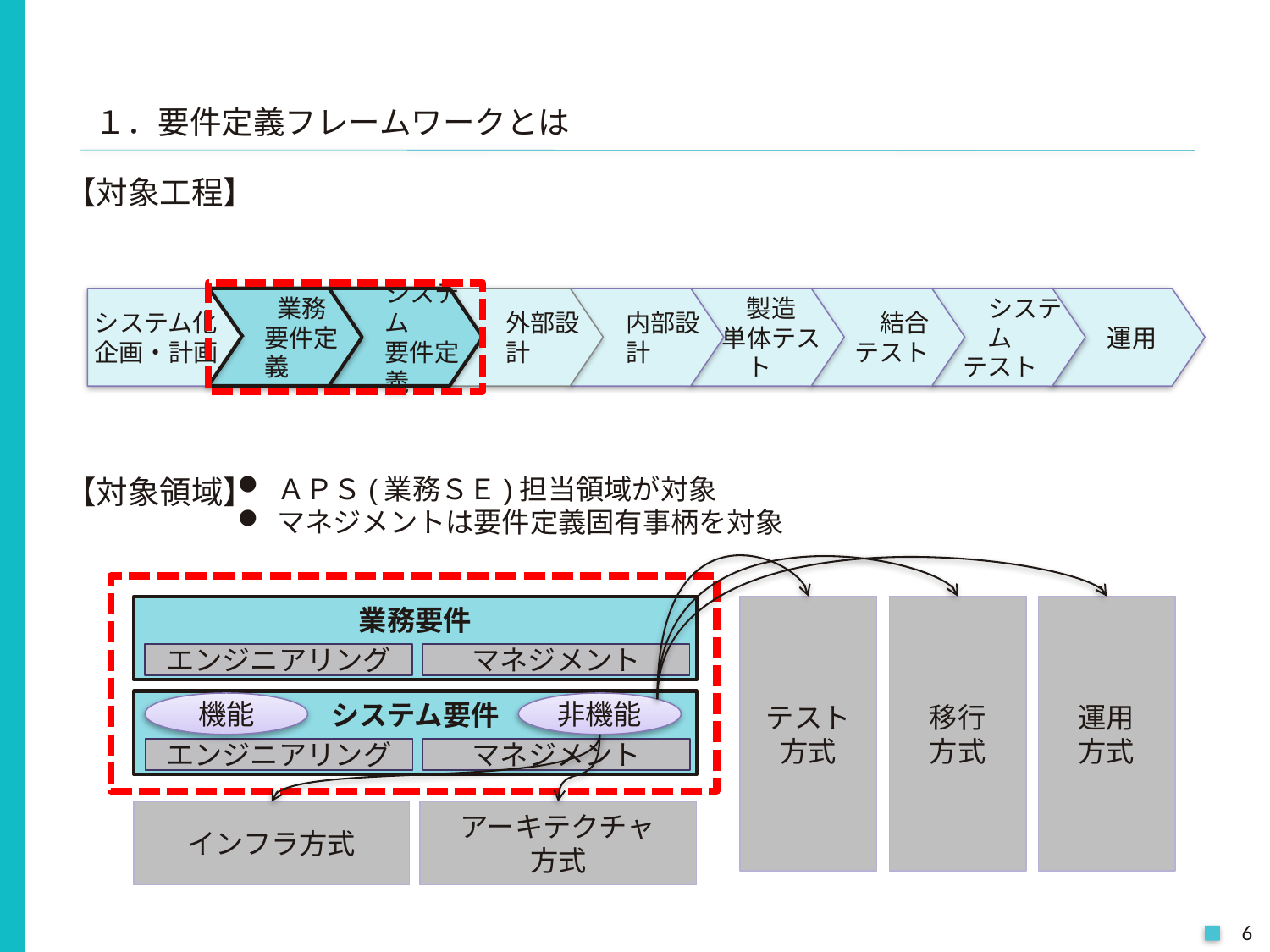

１．要件定義フレームワークとは
【対象工程】

システム化
企画・計画
　　業務
　　要件定義
　　システム
　　要件定義
　　外部設計
　　内部設計
　製造
　単体テスト
　　結合
テスト
　　システム
テスト
　運用
ＡＰＳ(業務ＳＥ)担当領域が対象
マネジメントは要件定義固有事柄を対象
【対象領域】

テスト
方式
移行
方式
運用
方式
業務要件
エンジニアリング
マネジメント
システム要件
機能
非機能
エンジニアリング
マネジメント
インフラ方式
アーキテクチャ
方式
6